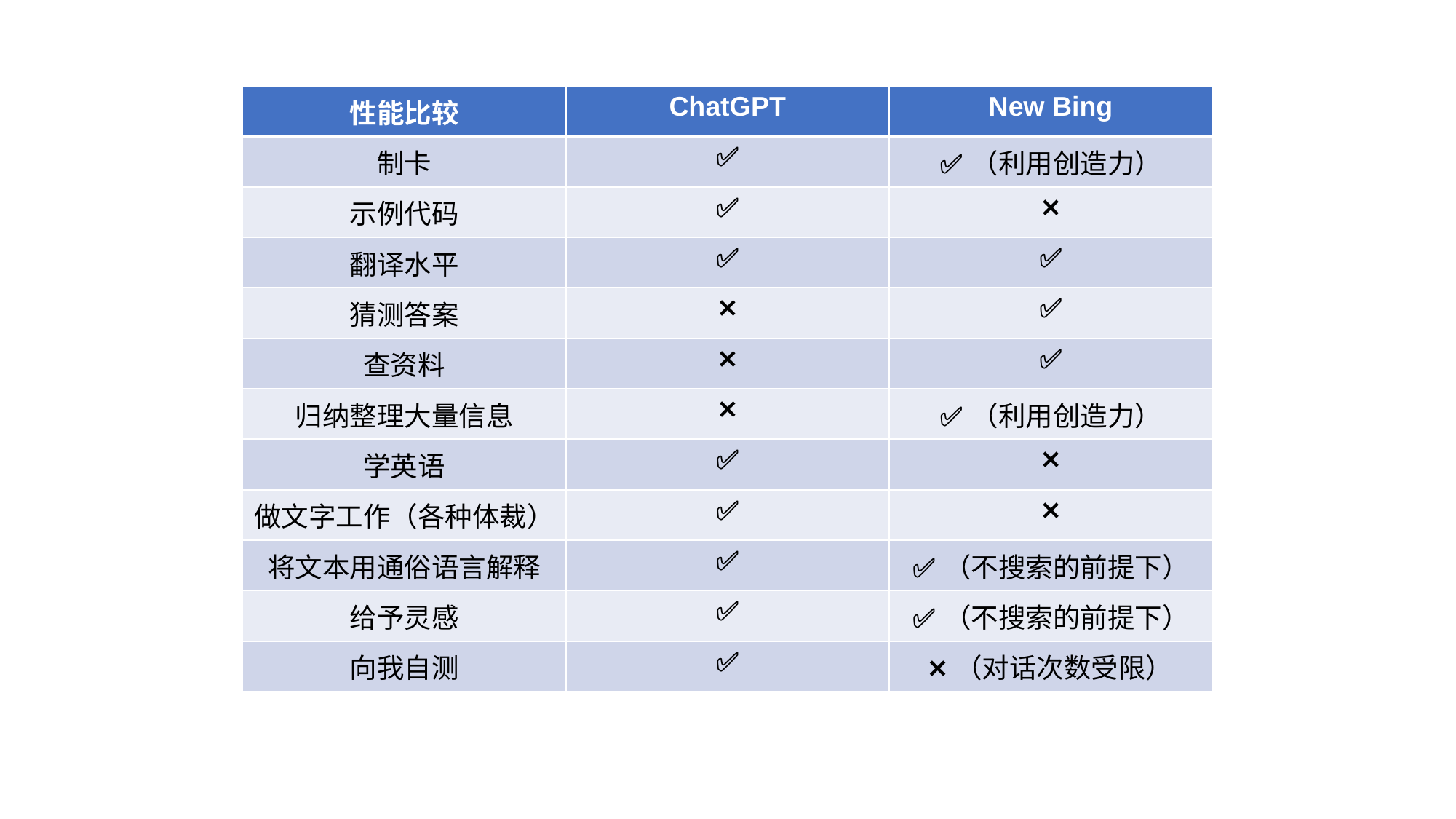

| 性能比较 | ChatGPT | New Bing |
| --- | --- | --- |
| 制卡 | ✅ | ✅（利用创造力） |
| 示例代码 | ✅ | ❌ |
| 翻译水平 | ✅ | ✅ |
| 猜测答案 | ❌ | ✅ |
| 查资料 | ❌ | ✅ |
| 归纳整理大量信息 | ❌ | ✅（利用创造力） |
| 学英语 | ✅ | ❌ |
| 做文字工作（各种体裁） | ✅ | ❌ |
| 将文本用通俗语言解释 | ✅ | ✅（不搜索的前提下） |
| 给予灵感 | ✅ | ✅（不搜索的前提下） |
| 向我自测 | ✅ | ❌（对话次数受限） |